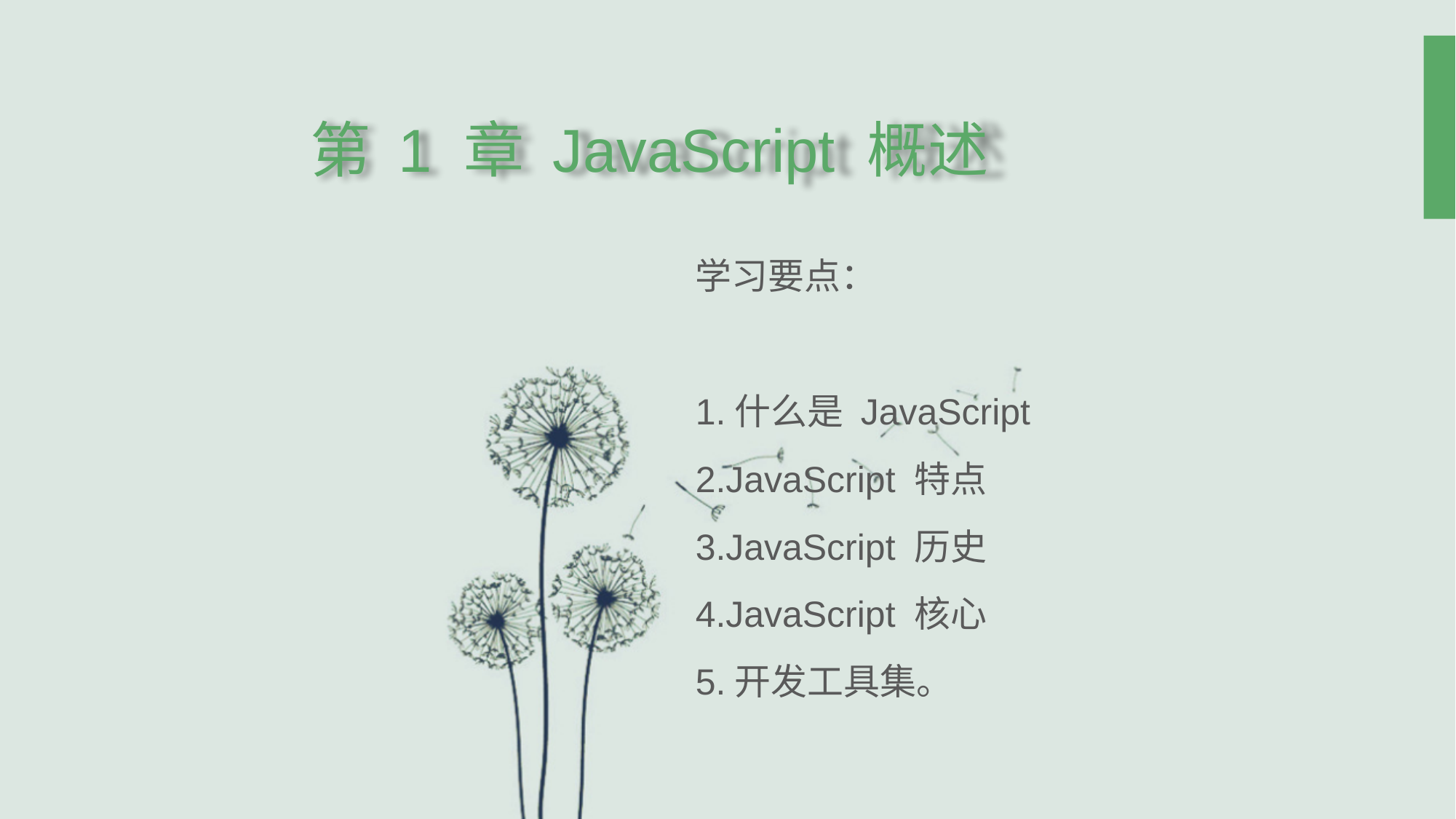

# 第 1 章 JavaScript 概述
学习要点：

1.什么是 JavaScript
2.JavaScript 特点
3.JavaScript 历史
4.JavaScript 核心
5.开发工具集。